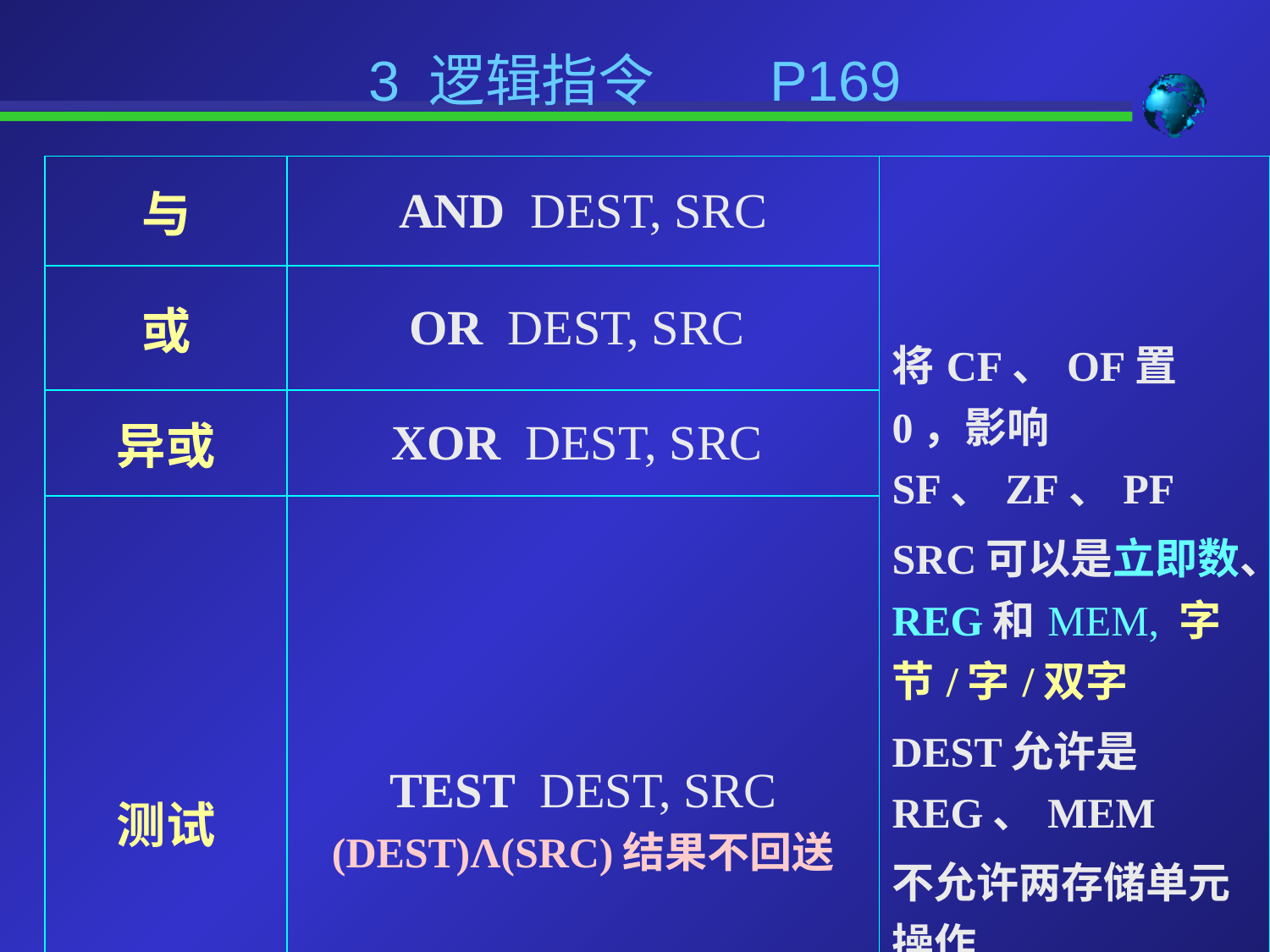

# 3 逻辑指令        P169
| 与 | AND DEST, SRC | 将CF、OF置0，影响SF、ZF、PF SRC可以是立即数、REG和MEM, 字节/字/双字 DEST允许是REG、MEM 不允许两存储单元操作 |
| --- | --- | --- |
| 或 | OR DEST, SRC |  |
| 异或 | XOR DEST, SRC |  |
| 测试 | TEST DEST, SRC (DEST)Λ(SRC)结果不回送 |  |
| 非 | NOT OPR | 不影响标志位 |
57